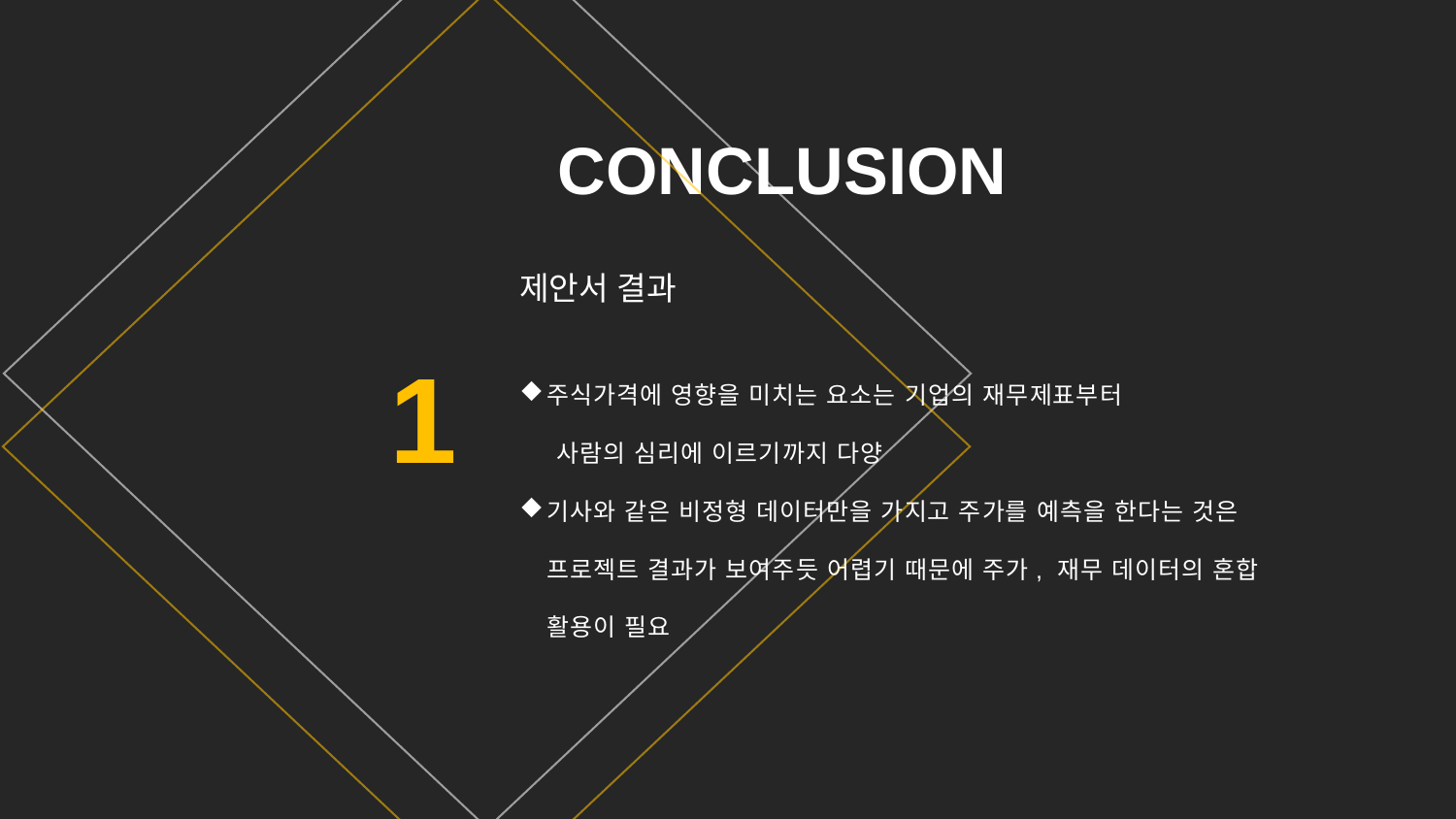

CONCLUSION
Our
Objective
제안서 결과

주식가격에 영향을 미치는 요소는 기업의 재무제표부터
    사람의 심리에 이르기까지 다양
기사와 같은 비정형 데이터만을 가지고 주가를 예측을 한다는 것은 프로젝트 결과가 보여주듯 어렵기 때문에 주가, 재무 데이터의 혼합 활용이 필요

1